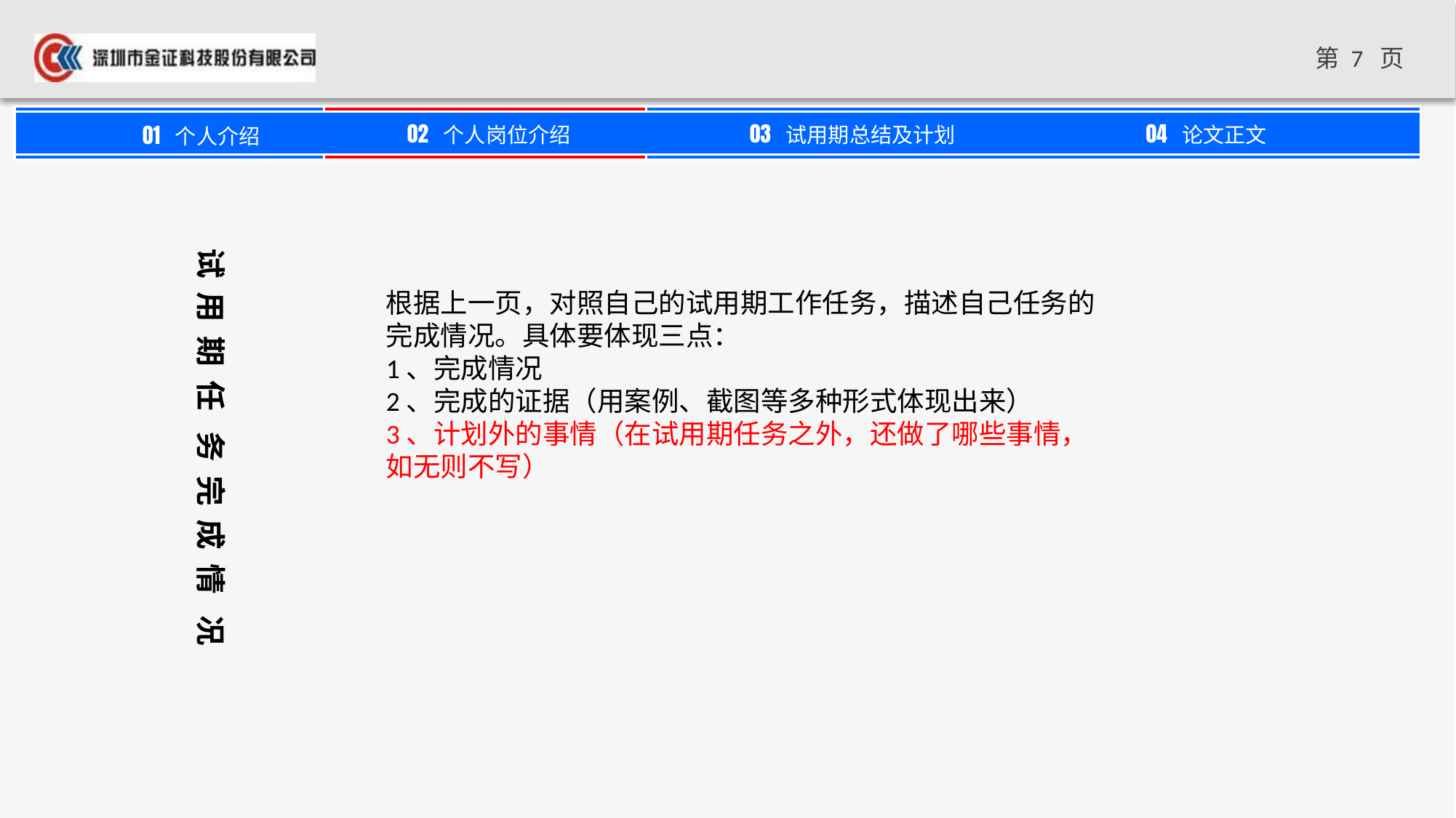

试  用  期  任   务  完  成  情   况
根据上一页，对照自己的试用期工作任务，描述自己任务的完成情况。具体要体现三点：
1、完成情况
2、完成的证据（用案例、截图等多种形式体现出来）
3、计划外的事情（在试用期任务之外，还做了哪些事情，如无则不写）